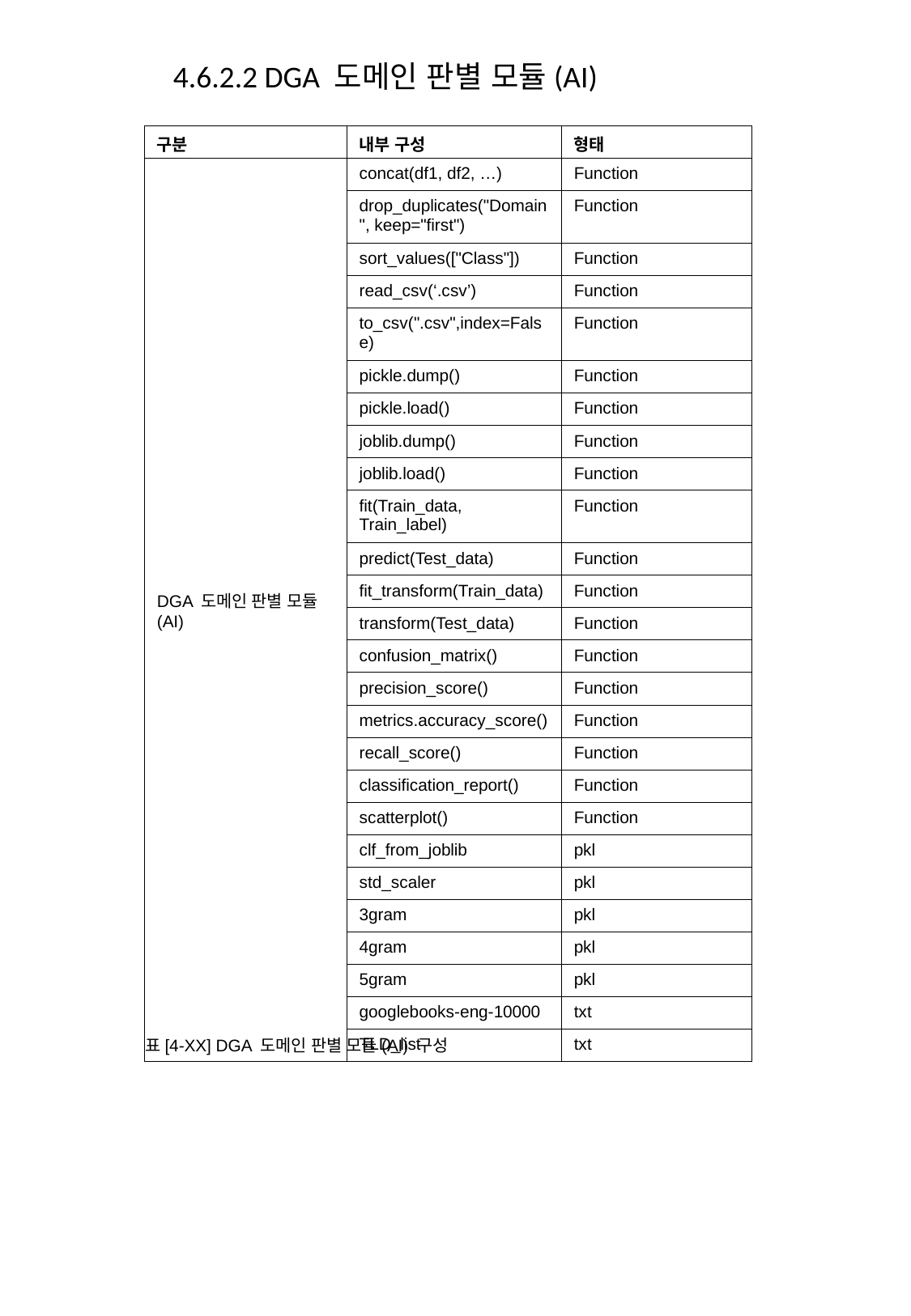

4.6.2.2 DGA 도메인 판별 모듈(AI)
| 구분 | 내부 구성 | 형태 |
| --- | --- | --- |
| DGA 도메인 판별 모듈(AI) | concat(df1, df2, …) | Function |
|  | drop\_duplicates("Domain", keep="first") | Function |
|  | sort\_values(["Class"]) | Function |
|  | read\_csv(‘.csv’) | Function |
|  | to\_csv(".csv",index=False) | Function |
|  | pickle.dump() | Function |
|  | pickle.load() | Function |
|  | joblib.dump() | Function |
|  | joblib.load() | Function |
|  | fit(Train\_data, Train\_label) | Function |
|  | predict(Test\_data) | Function |
|  | fit\_transform(Train\_data) | Function |
|  | transform(Test\_data) | Function |
|  | confusion\_matrix() | Function |
|  | precision\_score() | Function |
|  | metrics.accuracy\_score() | Function |
|  | recall\_score() | Function |
|  | classification\_report() | Function |
|  | scatterplot() | Function |
|  | clf\_from\_joblib | pkl |
|  | std\_scaler | pkl |
|  | 3gram | pkl |
|  | 4gram | pkl |
|  | 5gram | pkl |
|  | googlebooks-eng-10000 | txt |
|  | TLD\_list | txt |
	표[4-XX] DGA 도메인 판별 모듈(AI) 구성